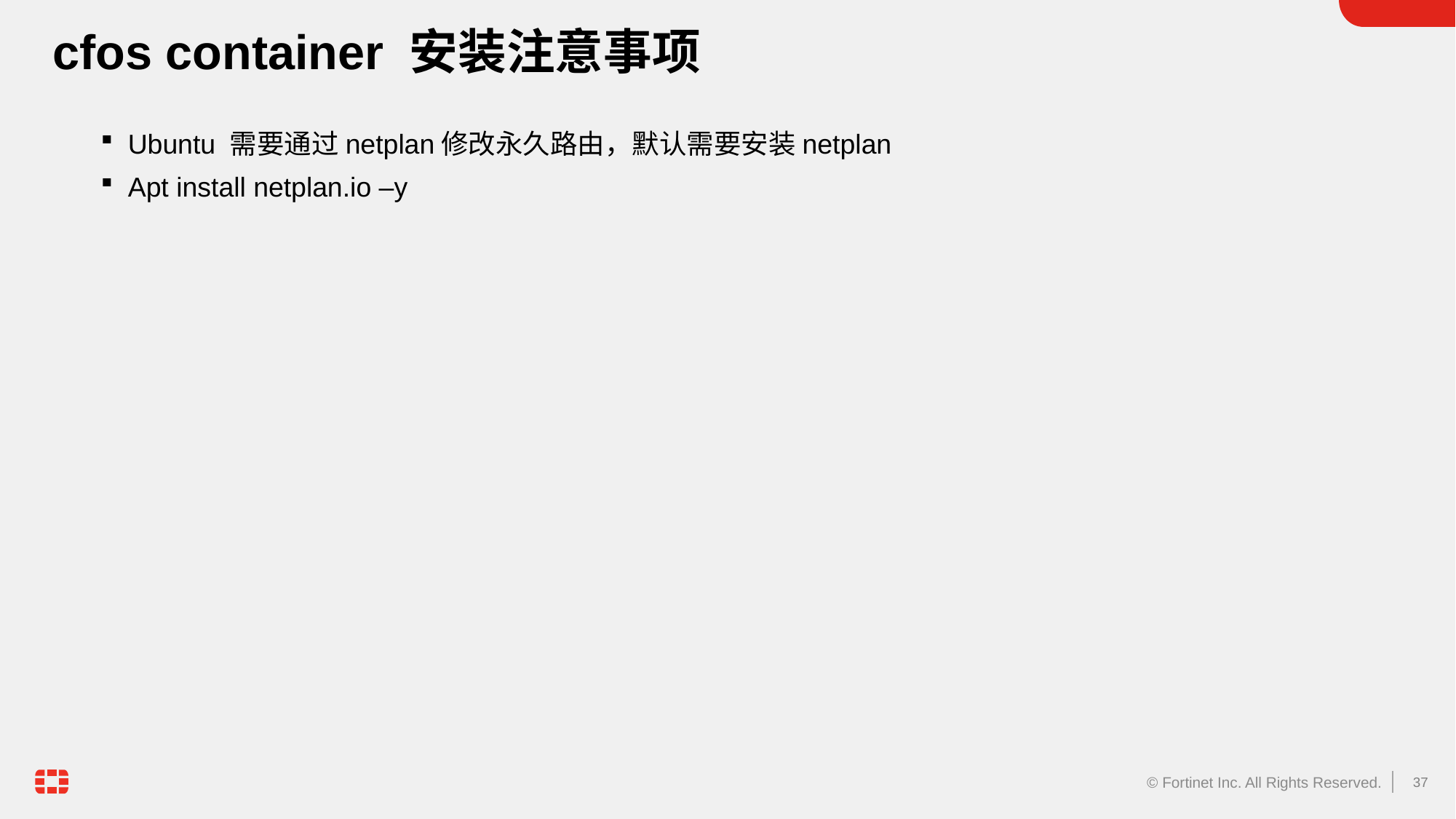

# cfos container 安装注意事项
Ubuntu 需要通过netplan修改永久路由，默认需要安装netplan
Apt install netplan.io –y